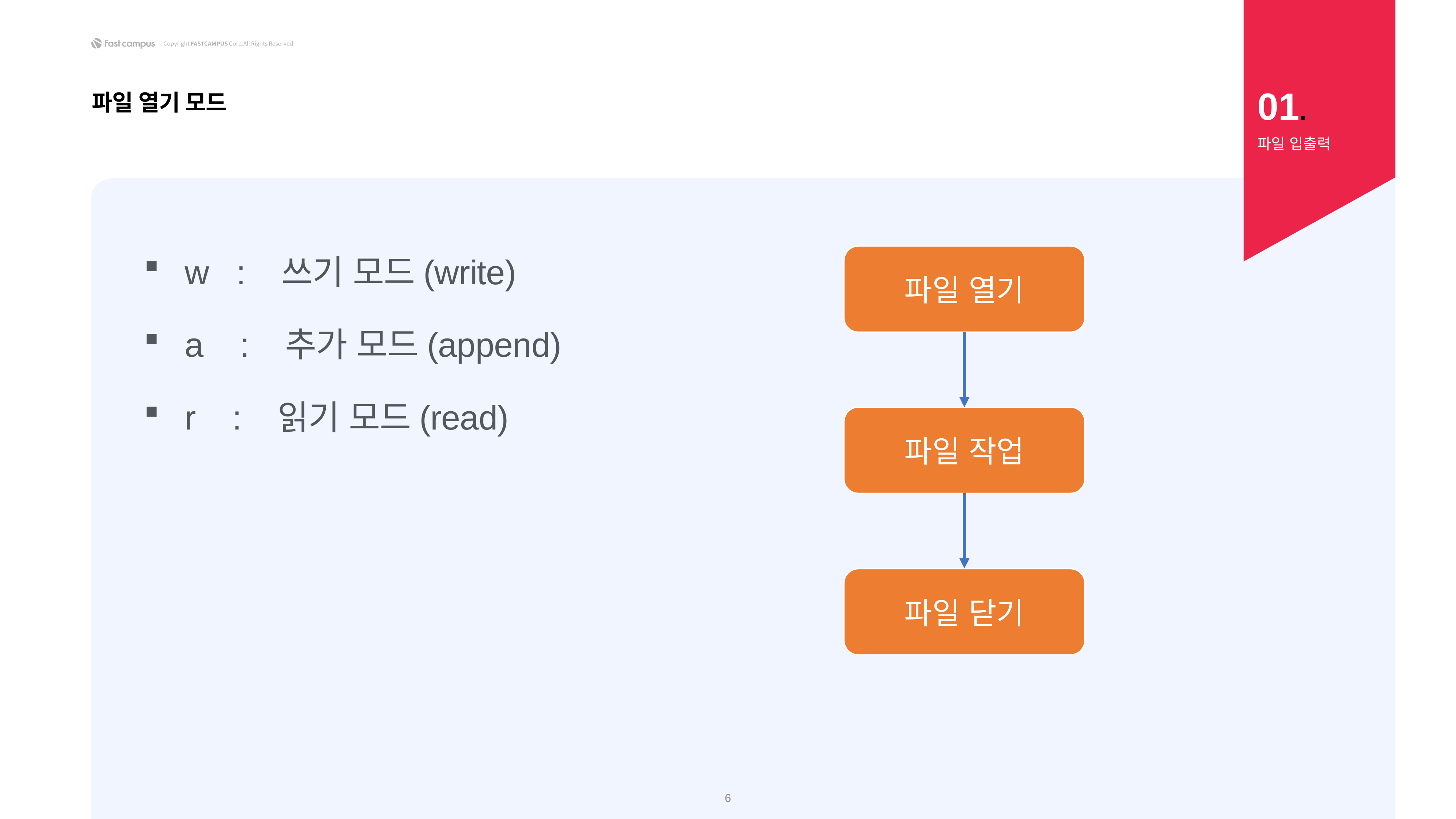

01.
파일 열기 모드
파일 입출력
w   :   쓰기 모드(write)
a    :   추가 모드(append)
r    :   읽기 모드(read)
파일 열기
파일 작업
파일 닫기
6